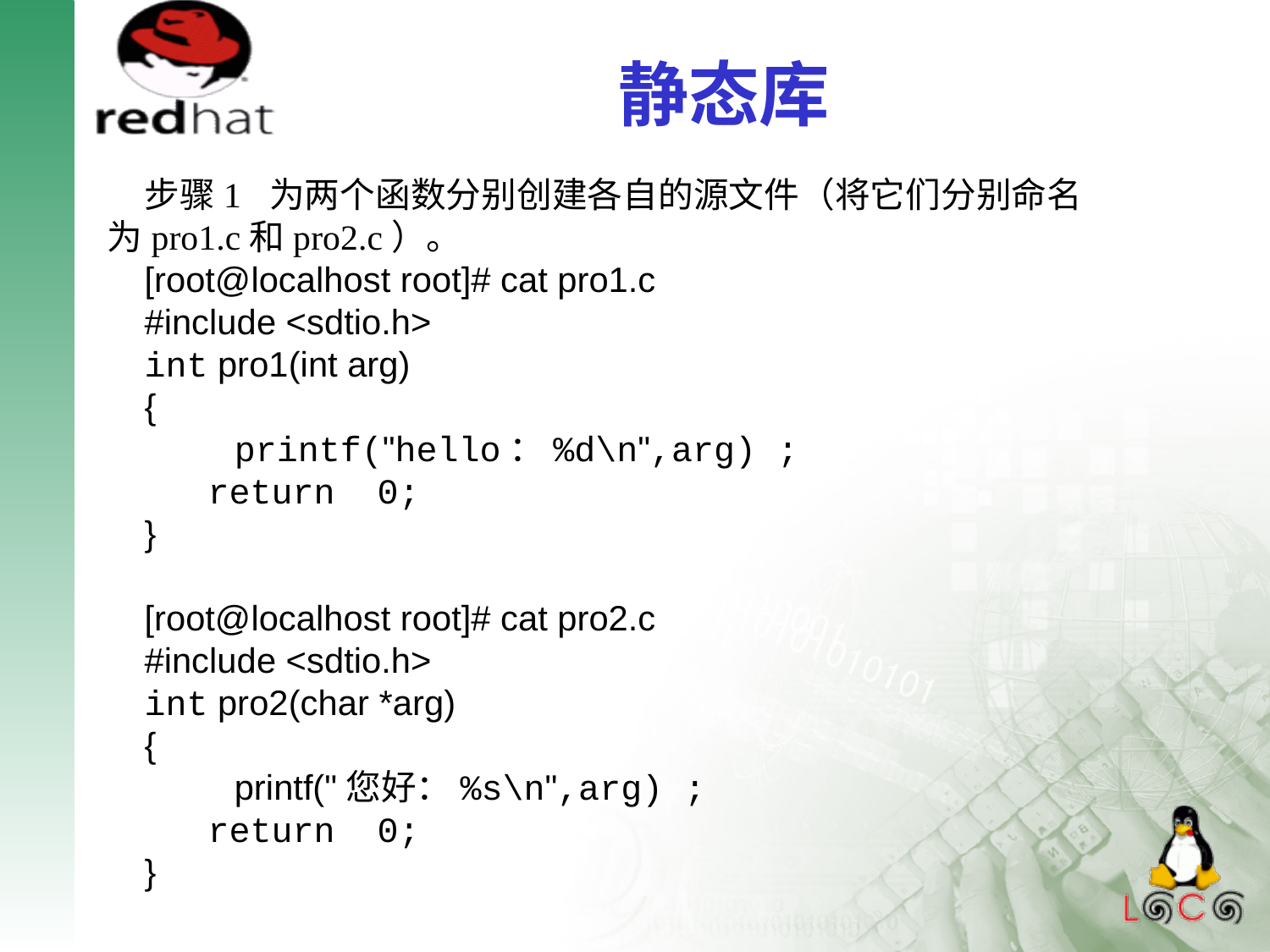

静态库
步骤1  为两个函数分别创建各自的源文件（将它们分别命名为pro1.c和pro2.c）。
[root@localhost root]# cat pro1.c
#include <sdtio.h>
int pro1(int arg)
{
	printf("hello：%d\n",arg) ;
   return  0;
}

[root@localhost root]# cat pro2.c
#include <sdtio.h>
int pro2(char *arg)
{
	printf("您好：%s\n",arg) ;
   return  0;
}